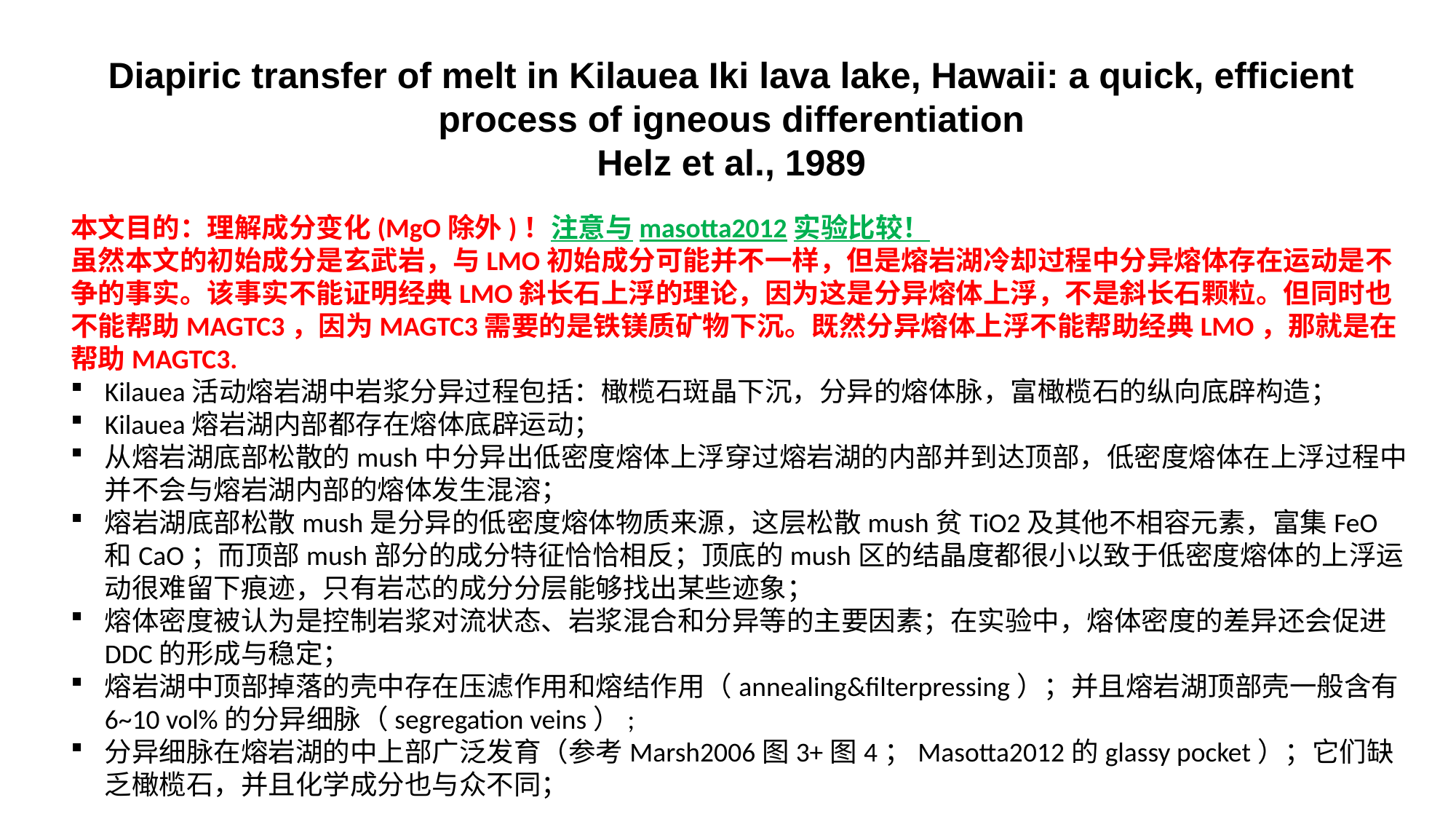

Diapiric transfer of melt in Kilauea Iki lava lake, Hawaii: a quick, efficient process of igneous differentiation
Helz et al., 1989
本文目的：理解成分变化(MgO除外)！注意与masotta2012实验比较！
虽然本文的初始成分是玄武岩，与LMO初始成分可能并不一样，但是熔岩湖冷却过程中分异熔体存在运动是不争的事实。该事实不能证明经典LMO斜长石上浮的理论，因为这是分异熔体上浮，不是斜长石颗粒。但同时也不能帮助MAGTC3，因为MAGTC3需要的是铁镁质矿物下沉。既然分异熔体上浮不能帮助经典LMO，那就是在帮助MAGTC3.
Kilauea活动熔岩湖中岩浆分异过程包括：橄榄石斑晶下沉，分异的熔体脉，富橄榄石的纵向底辟构造；
Kilauea熔岩湖内部都存在熔体底辟运动；
从熔岩湖底部松散的mush中分异出低密度熔体上浮穿过熔岩湖的内部并到达顶部，低密度熔体在上浮过程中并不会与熔岩湖内部的熔体发生混溶；
熔岩湖底部松散mush是分异的低密度熔体物质来源，这层松散mush贫TiO2及其他不相容元素，富集FeO和CaO；而顶部mush部分的成分特征恰恰相反；顶底的mush区的结晶度都很小以致于低密度熔体的上浮运动很难留下痕迹，只有岩芯的成分分层能够找出某些迹象；
熔体密度被认为是控制岩浆对流状态、岩浆混合和分异等的主要因素；在实验中，熔体密度的差异还会促进DDC的形成与稳定；
熔岩湖中顶部掉落的壳中存在压滤作用和熔结作用（annealing&filterpressing）；并且熔岩湖顶部壳一般含有6~10 vol%的分异细脉（segregation veins）;
分异细脉在熔岩湖的中上部广泛发育（参考Marsh2006图3+图4；Masotta2012的glassy pocket）；它们缺乏橄榄石，并且化学成分也与众不同；